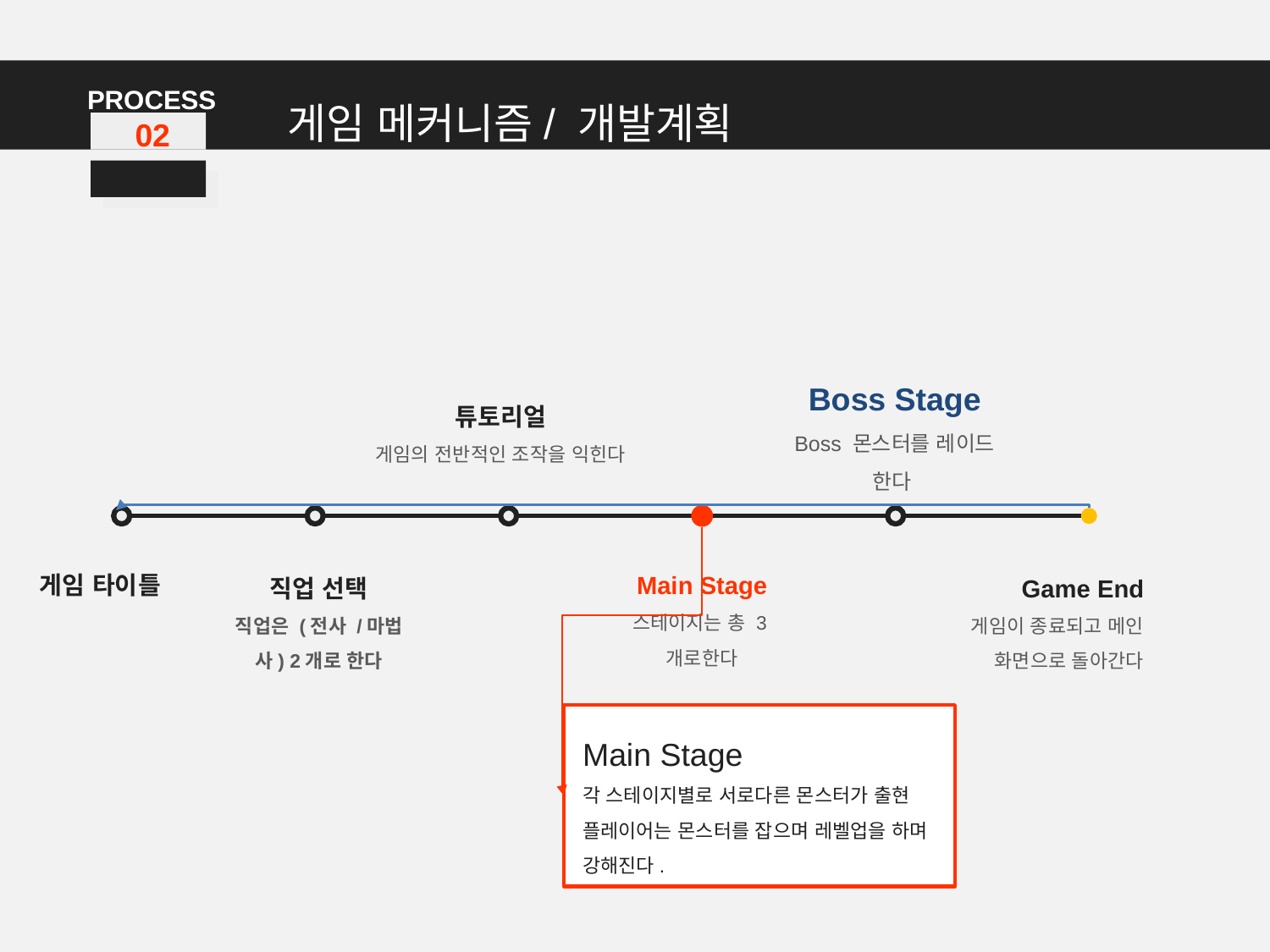

PROCESS
게임 메커니즘/ 개발계획
02

Boss Stage
Boss 몬스터를 레이드 한다
튜토리얼
게임의 전반적인 조작을 익힌다

게임 타이틀
Main Stage
스테이지는 총 3개로한다
직업 선택
직업은 (전사 /마법사) 2개로 한다
Game End
게임이 종료되고 메인 화면으로 돌아간다
Main Stage
각 스테이지별로 서로다른 몬스터가 출현
플레이어는 몬스터를 잡으며 레벨업을 하며 강해진다.